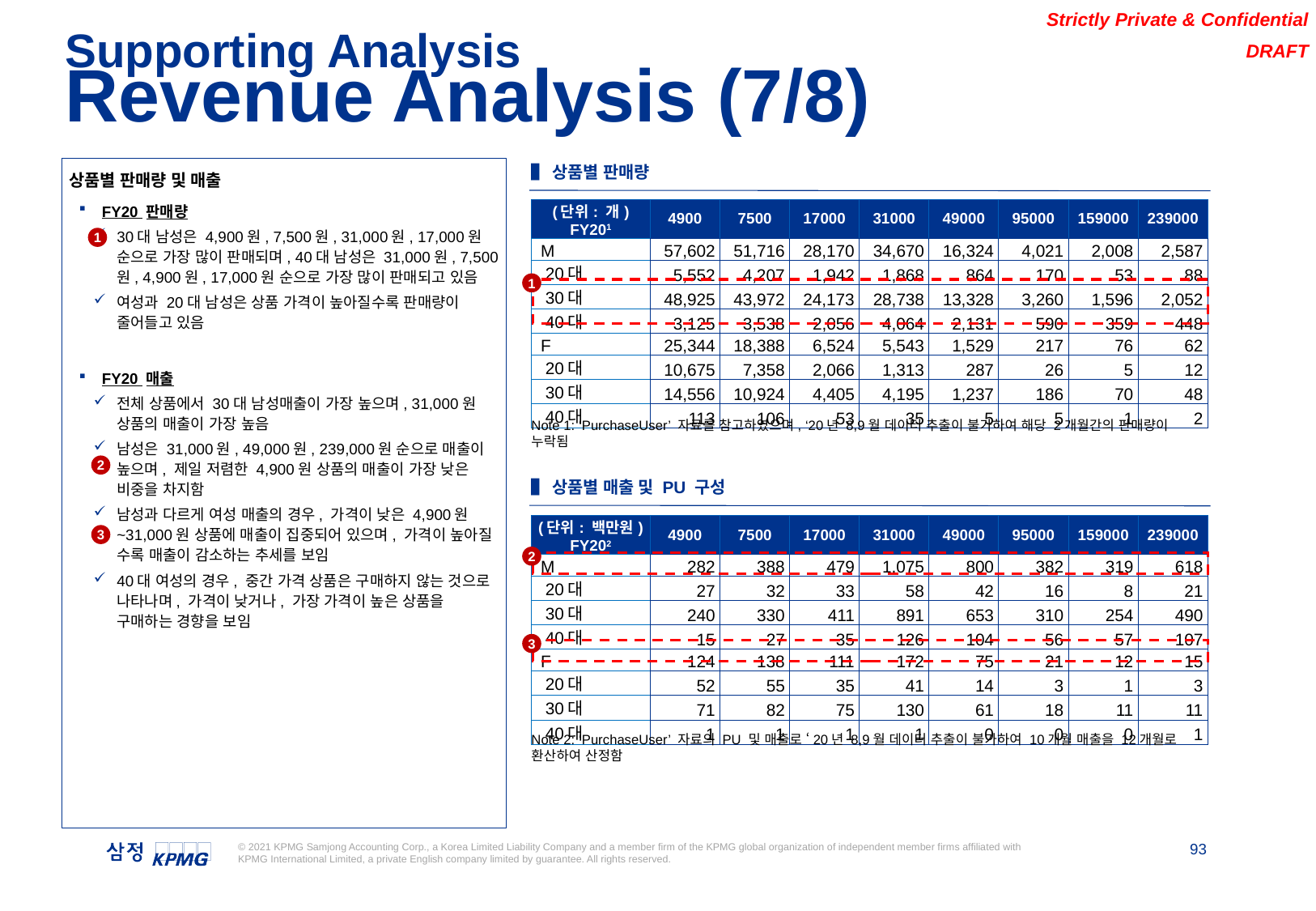

Supporting Analysis
Revenue Analysis (7/8)
▌상품별 판매량

상품별 판매량 및 매출
FY20 판매량
30대 남성은 4,900원, 7,500원, 31,000원, 17,000원 순으로 가장 많이 판매되며, 40대 남성은 31,000원, 7,500원, 4,900원, 17,000원 순으로 가장 많이 판매되고 있음
여성과 20대 남성은 상품 가격이 높아질수록 판매량이 줄어들고 있음

FY20 매출
전체 상품에서 30대 남성매출이 가장 높으며, 31,000원 상품의 매출이 가장 높음
남성은 31,000원, 49,000원, 239,000원 순으로 매출이 높으며, 제일 저렴한 4,900원 상품의 매출이 가장 낮은 비중을 차지함
남성과 다르게 여성 매출의 경우, 가격이 낮은 4,900원~31,000원 상품에 매출이 집중되어 있으며, 가격이 높아질 수록 매출이 감소하는 추세를 보임
40대 여성의 경우, 중간 가격 상품은 구매하지 않는 것으로 나타나며, 가격이 낮거나, 가장 가격이 높은 상품을 구매하는 경향을 보임
| (단위: 개) FY201 | 4900 | 7500 | 17000 | 31000 | 49000 | 95000 | 159000 | 239000 |
| --- | --- | --- | --- | --- | --- | --- | --- | --- |
| M | 57,602 | 51,716 | 28,170 | 34,670 | 16,324 | 4,021 | 2,008 | 2,587 |
| 20대 | 5,552 | 4,207 | 1,942 | 1,868 | 864 | 170 | 53 | 88 |
| 30대 | 48,925 | 43,972 | 24,173 | 28,738 | 13,328 | 3,260 | 1,596 | 2,052 |
| 40대 | 3,125 | 3,538 | 2,056 | 4,064 | 2,131 | 590 | 359 | 448 |
| F | 25,344 | 18,388 | 6,524 | 5,543 | 1,529 | 217 | 76 | 62 |
| 20대 | 10,675 | 7,358 | 2,066 | 1,313 | 287 | 26 | 5 | 12 |
| 30대 | 14,556 | 10,924 | 4,405 | 4,195 | 1,237 | 186 | 70 | 48 |
| 40대 | 113 | 106 | 53 | 35 | 5 | 5 | 1 | 2 |
1
1

Note 1: ‘PurchaseUser’ 자료를 참고하였으며, ‘20년 8,9월 데이터 추출이 불가하여 해당 2개월간의 판매량이 누락됨
2
▌상품별 매출 및 PU 구성

| (단위: 백만원) FY202 | 4900 | 7500 | 17000 | 31000 | 49000 | 95000 | 159000 | 239000 |
| --- | --- | --- | --- | --- | --- | --- | --- | --- |
| M | 282 | 388 | 479 | 1,075 | 800 | 382 | 319 | 618 |
| 20대 | 27 | 32 | 33 | 58 | 42 | 16 | 8 | 21 |
| 30대 | 240 | 330 | 411 | 891 | 653 | 310 | 254 | 490 |
| 40대 | 15 | 27 | 35 | 126 | 104 | 56 | 57 | 107 |
| F | 124 | 138 | 111 | 172 | 75 | 21 | 12 | 15 |
| 20대 | 52 | 55 | 35 | 41 | 14 | 3 | 1 | 3 |
| 30대 | 71 | 82 | 75 | 130 | 61 | 18 | 11 | 11 |
| 40대 | 1 | 1 | 1 | 1 | 0 | 0 | 0 | 1 |
3
2

3

Note 2: ‘PurchaseUser’ 자료의 PU 및 매출로 ‘20년 8,9월 데이터 추출이 불가하여 10개월 매출을 12개월로 환산하여 산정함